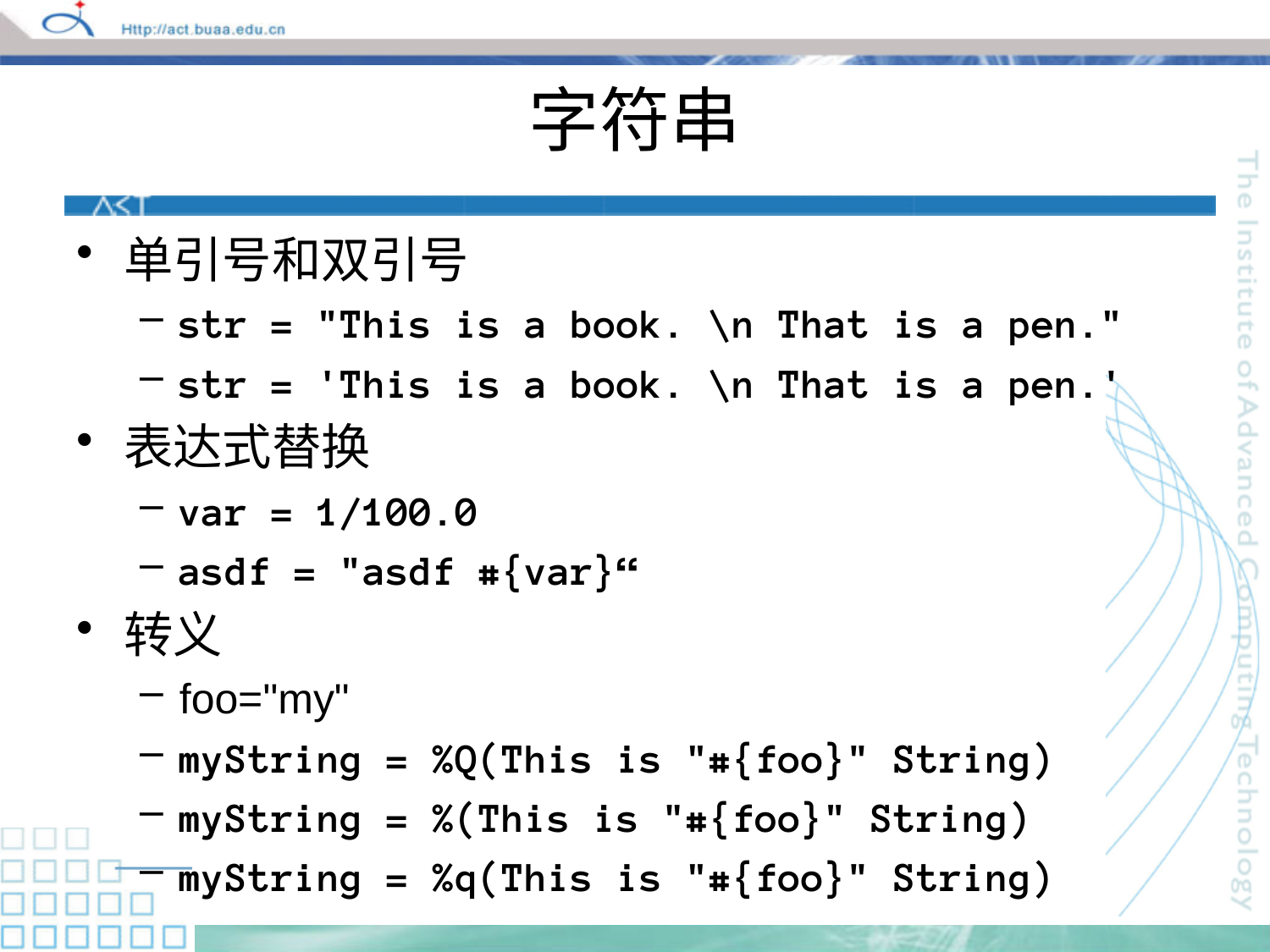

# 字符串
单引号和双引号
str = "This is a book. \n That is a pen."
str = 'This is a book. \n That is a pen.'
表达式替换
var = 1/100.0
asdf = "asdf #{var}“
转义
foo="my"
myString = %Q(This is "#{foo}" String)
myString = %(This is "#{foo}" String)
myString = %q(This is "#{foo}" String)